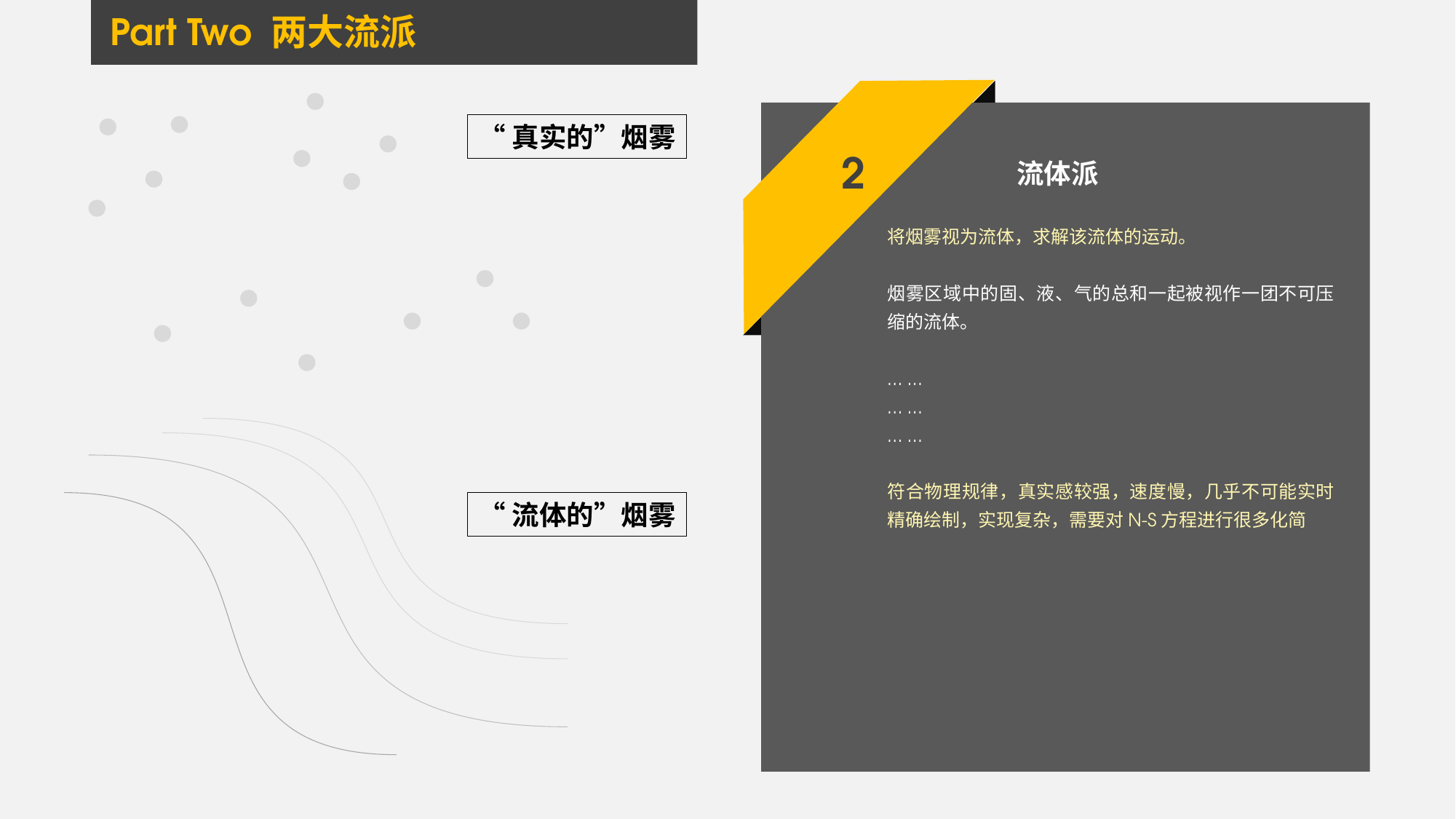

Part Two 两大流派

“真实的”烟雾

2

流体派

将烟雾视为流体，求解该流体的运动。

烟雾区域中的固、液、气的总和一起被视作一团不可压缩的流体。

… …
… …
… …

符合物理规律，真实感较强，速度慢，几乎不可能实时精确绘制，实现复杂，需要对N-S方程进行很多化简

“流体的”烟雾